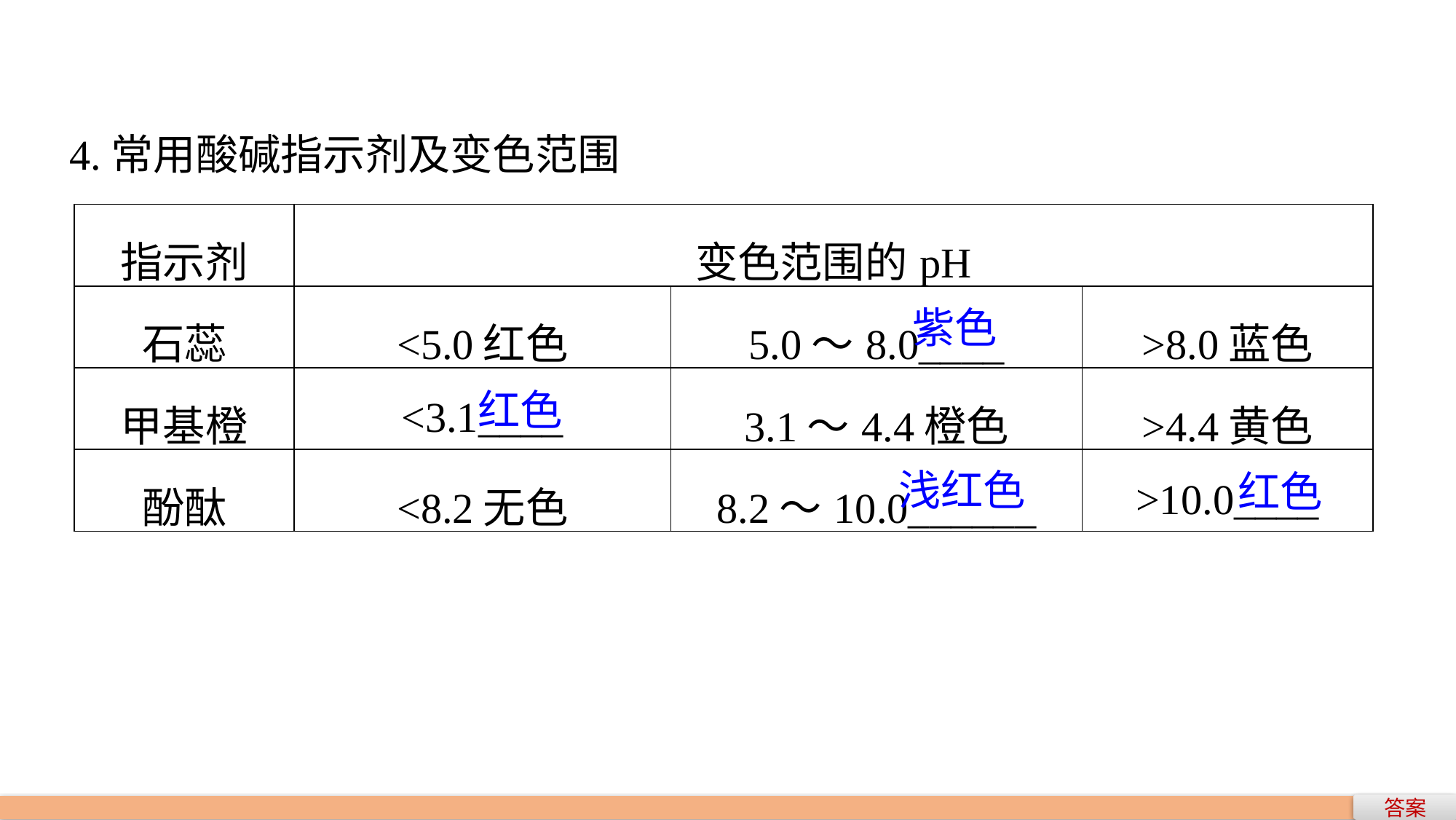

4.常用酸碱指示剂及变色范围
| 指示剂 | 变色范围的pH |  |  |
| --- | --- | --- | --- |
| 石蕊 | <5.0红色 | 5.0～8.0\_\_\_\_ | >8.0蓝色 |
| 甲基橙 | <3.1\_\_\_\_ | 3.1～4.4橙色 | >4.4黄色 |
| 酚酞 | <8.2无色 | 8.2～10.0\_\_\_\_\_\_ | >10.0\_\_\_\_ |
紫色
红色
浅红色
红色
答案